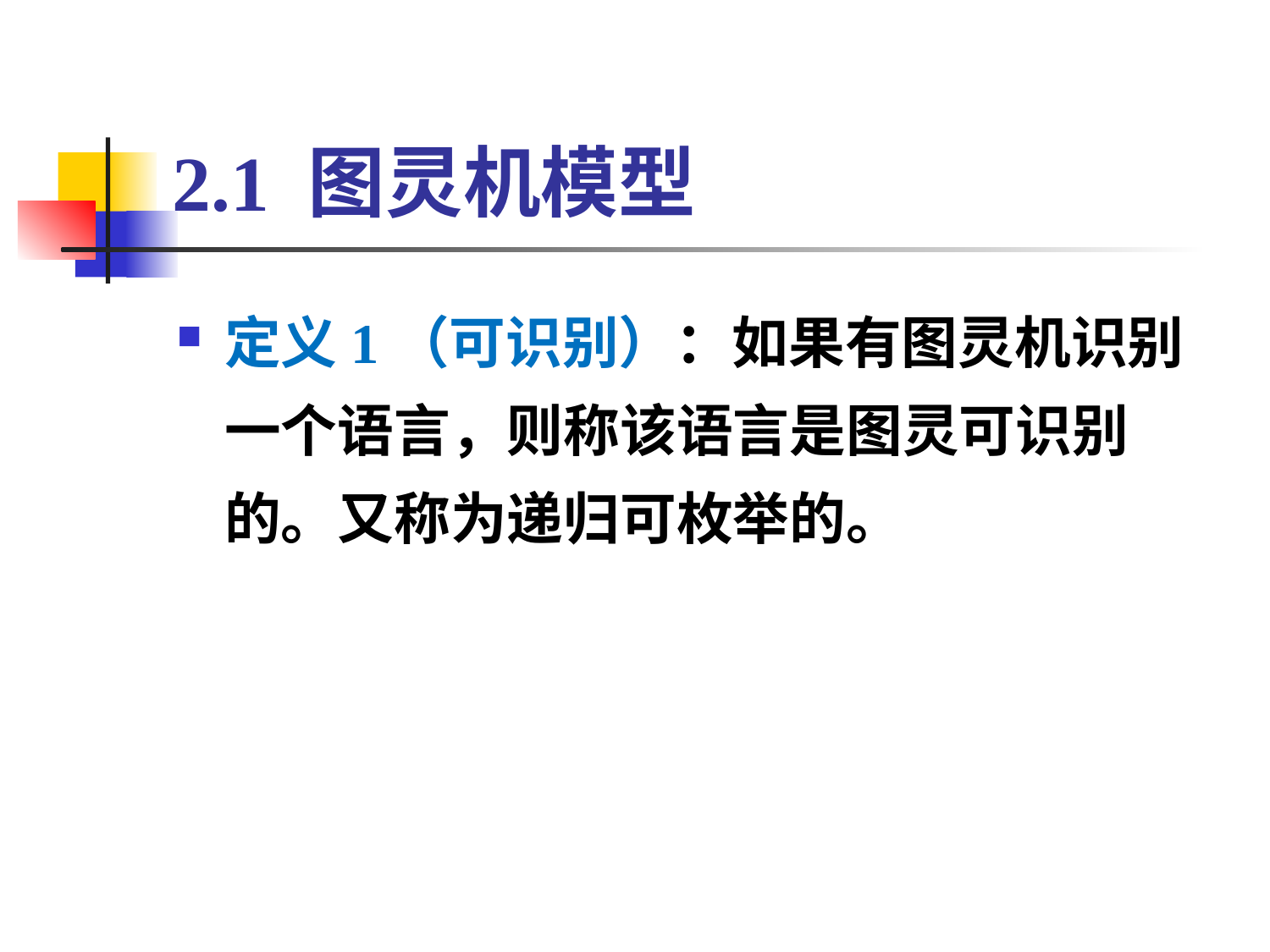

# 2.1 图灵机模型
定义1（可识别）：如果有图灵机识别一个语言，则称该语言是图灵可识别的。又称为递归可枚举的。